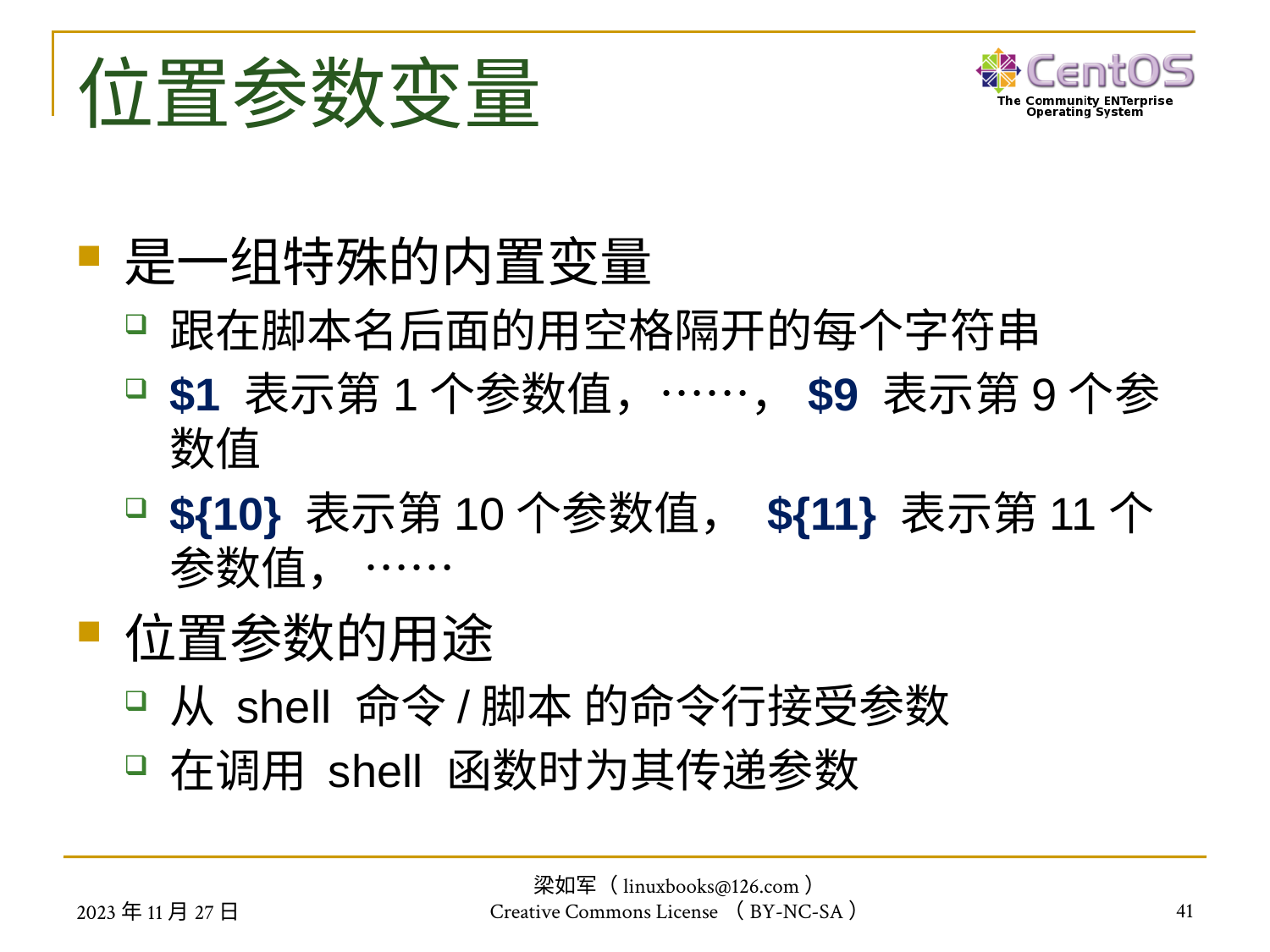

# 位置参数变量
是一组特殊的内置变量
跟在脚本名后面的用空格隔开的每个字符串
$1 表示第1个参数值，……，$9 表示第9个参数值
${10} 表示第10个参数值， ${11} 表示第11个参数值， ……
位置参数的用途
从 shell 命令/脚本 的命令行接受参数
在调用 shell 函数时为其传递参数

梁如军（linuxbooks@126.com）
Creative Commons License（BY-NC-SA）
2023年11月27日
41